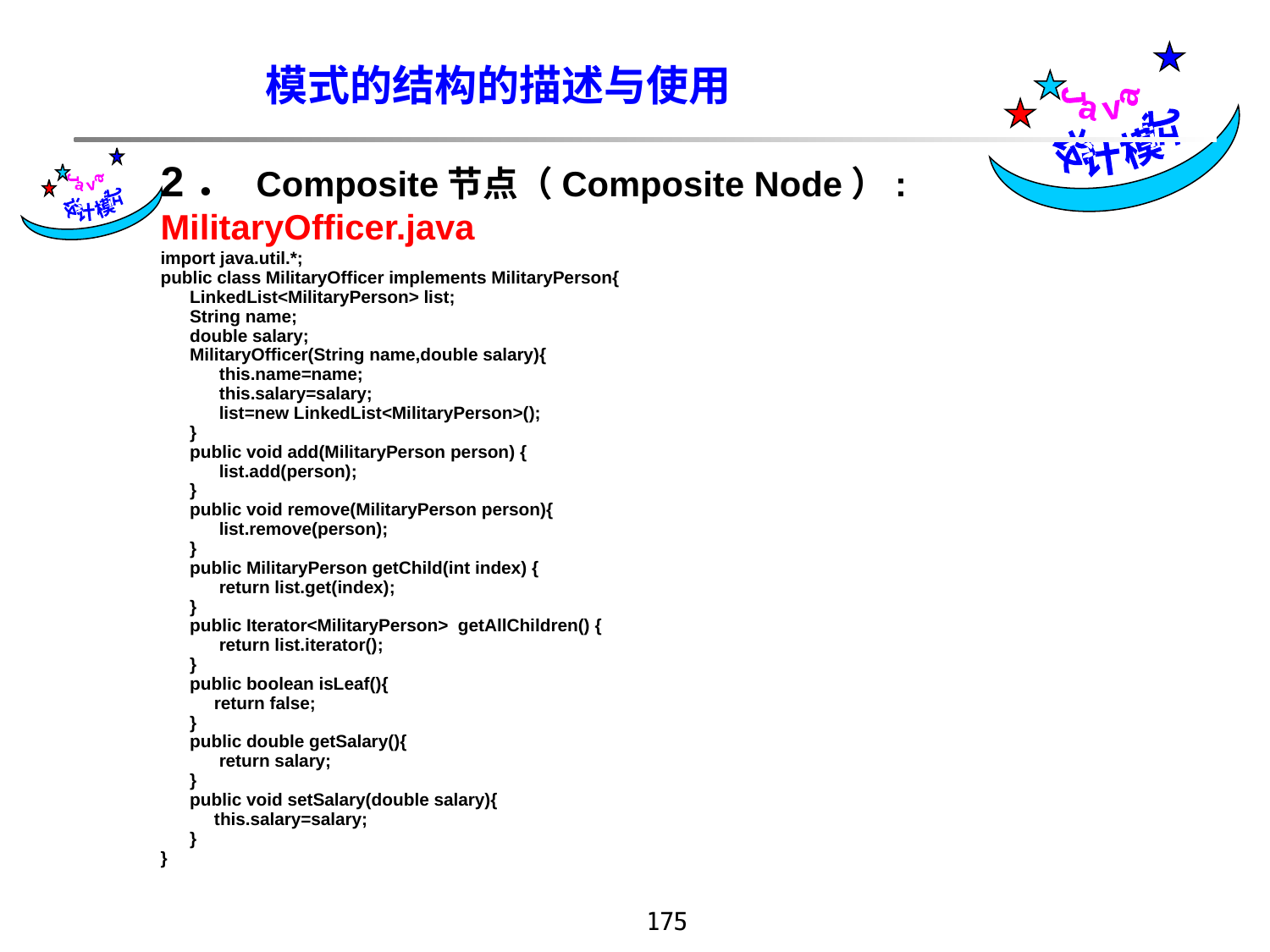

Java
设计模式

模式的结构的描述与使用

  Java
设计模式

2． Composite节点（Composite Node）: MilitaryOfficer.java
import java.util.*;
public class MilitaryOfficer implements MilitaryPerson{
      LinkedList<MilitaryPerson> list;
      String name;
      double salary;
      MilitaryOfficer(String name,double salary){
            this.name=name;
            this.salary=salary;
            list=new LinkedList<MilitaryPerson>();
      }
      public void add(MilitaryPerson person) {
            list.add(person);
      }
      public void remove(MilitaryPerson person){
            list.remove(person);
      }
      public MilitaryPerson getChild(int index) {
            return list.get(index);
      }
      public Iterator<MilitaryPerson>  getAllChildren() {
            return list.iterator();
      }
      public boolean isLeaf(){
           return false;
      }
      public double getSalary(){
            return salary;
      }
      public void setSalary(double salary){
           this.salary=salary;
      }
}

175